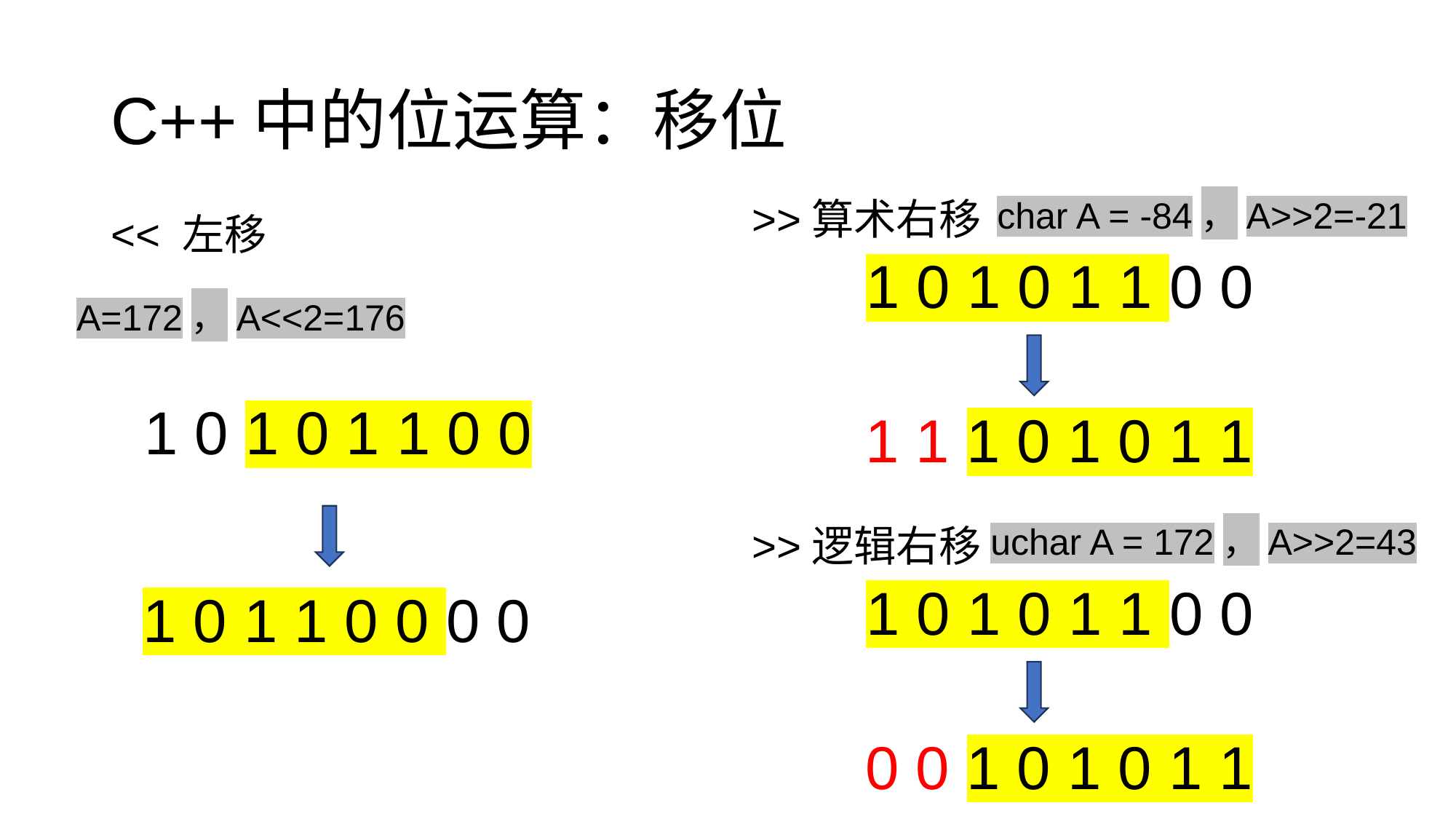

# C++中的位运算：移位
>>算术右移
char A = -84，A>>2=-21
1 0 1 0 1 1 0 0

1 1 1 0 1 0 1 1
<< 左移
A=172，A<<2=176
 1 0 1 0 1 1 0 0

>>逻辑右移
uchar A = 172，A>>2=43
1 0 1 0 1 1 0 0

0 0 1 0 1 0 1 1

1 0 1 1 0 0 0 0